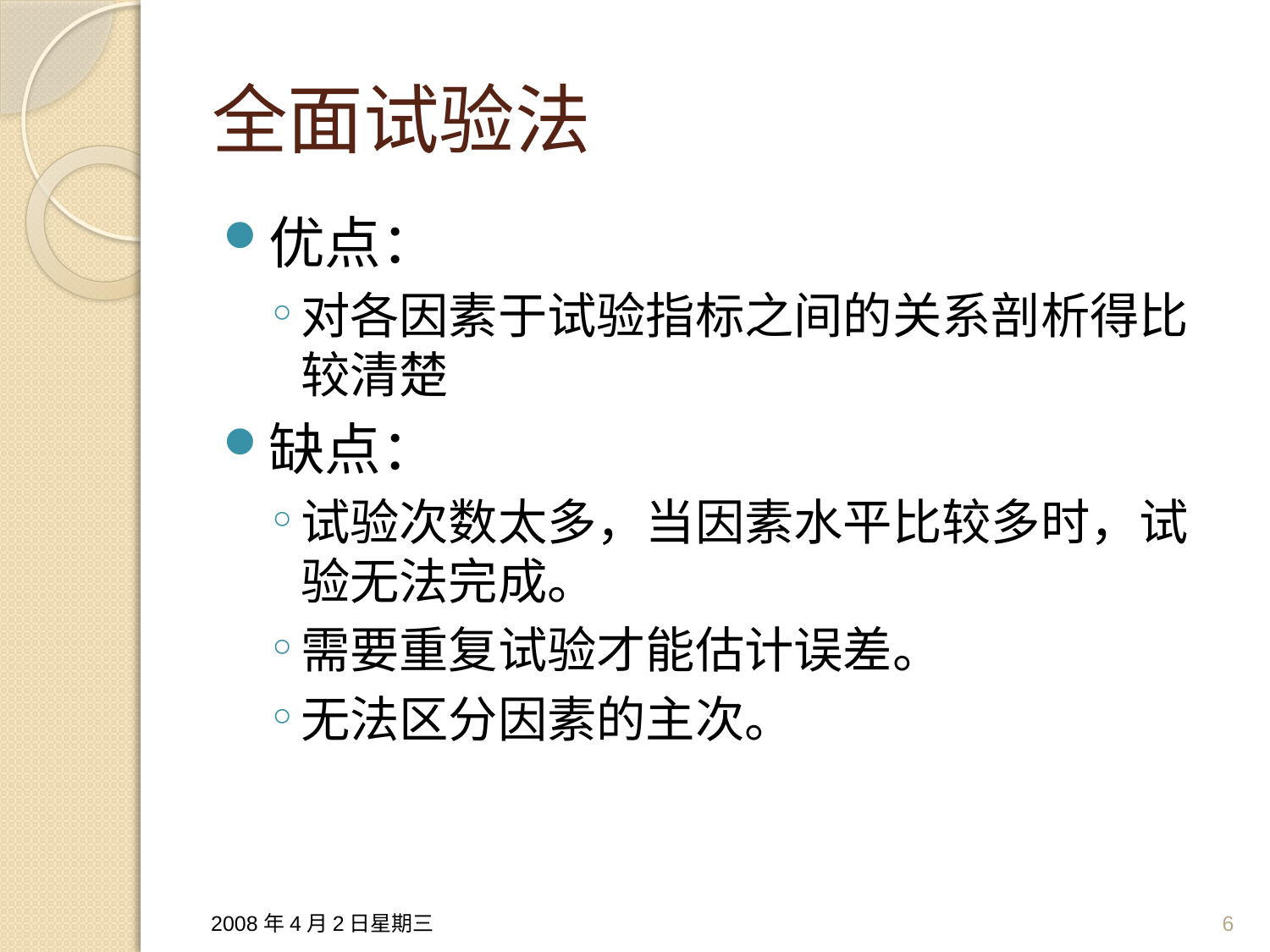

# 全面试验法
优点：
对各因素于试验指标之间的关系剖析得比较清楚
缺点：
试验次数太多，当因素水平比较多时，试验无法完成。
需要重复试验才能估计误差。
无法区分因素的主次。

2008年4月2日星期三

6